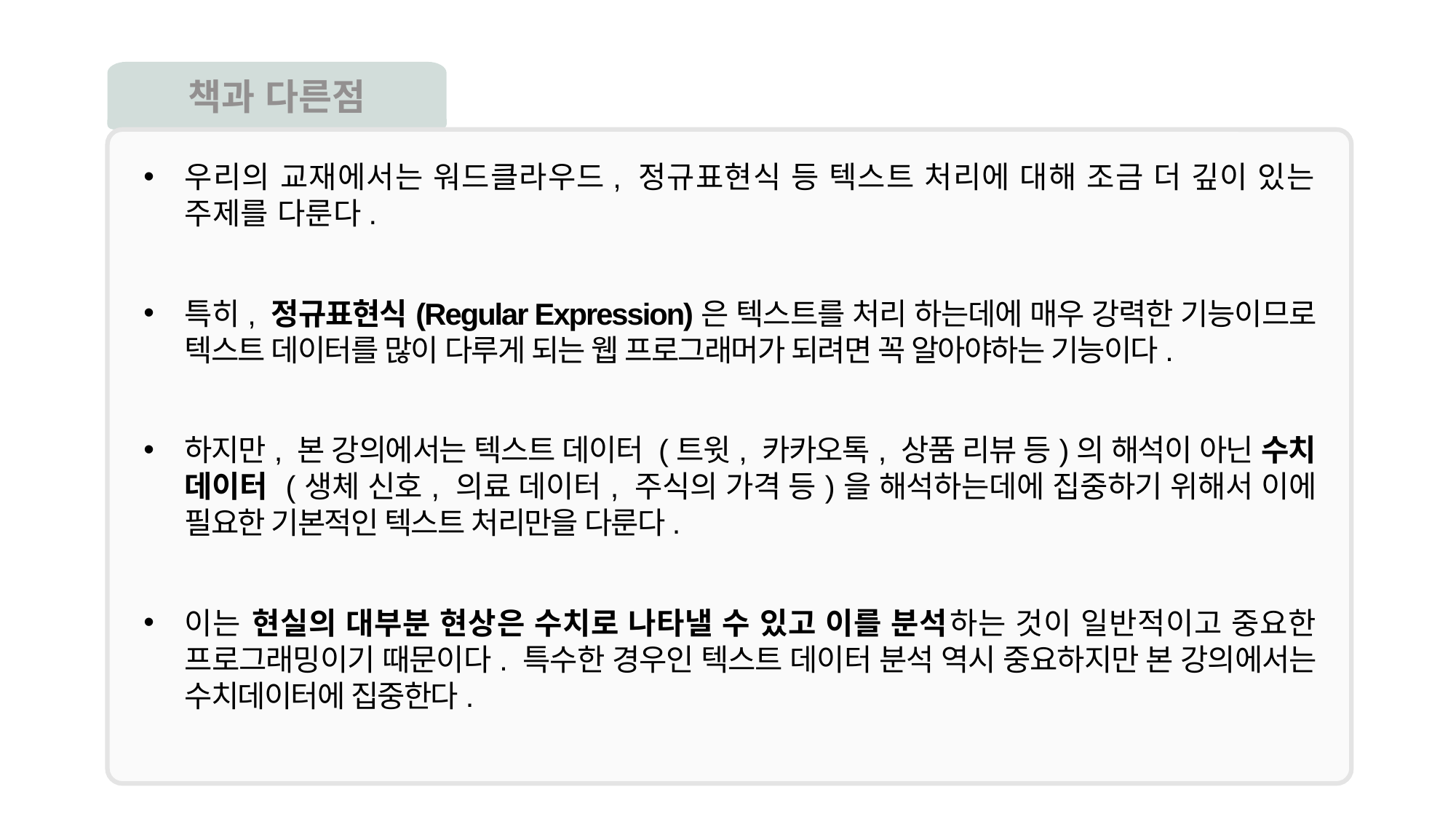

책과 다른점

우리의 교재에서는 워드클라우드, 정규표현식 등 텍스트 처리에 대해 조금 더 깊이 있는 주제를 다룬다.

특히, 정규표현식(Regular Expression)은 텍스트를 처리 하는데에 매우 강력한 기능이므로 텍스트 데이터를 많이 다루게 되는 웹 프로그래머가 되려면 꼭 알아야하는 기능이다.

하지만, 본 강의에서는 텍스트 데이터 (트윗, 카카오톡, 상품 리뷰 등)의 해석이 아닌 수치 데이터 (생체 신호, 의료 데이터, 주식의 가격 등)을 해석하는데에 집중하기 위해서 이에 필요한 기본적인 텍스트 처리만을 다룬다.

이는 현실의 대부분 현상은 수치로 나타낼 수 있고 이를 분석하는 것이 일반적이고 중요한 프로그래밍이기 때문이다. 특수한 경우인 텍스트 데이터 분석 역시 중요하지만 본 강의에서는 수치데이터에 집중한다.